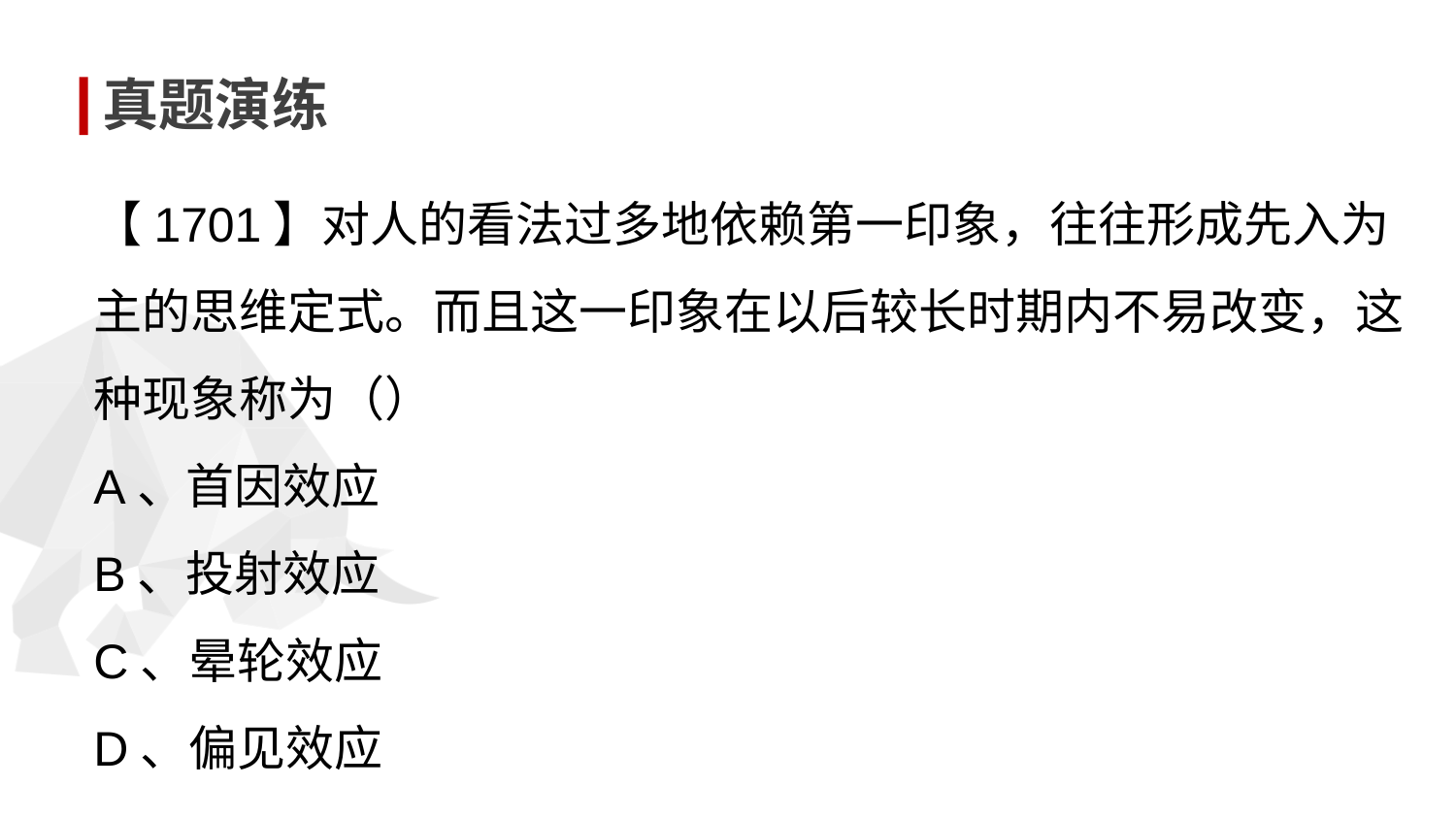

真题演练
【1701】对人的看法过多地依赖第一印象，往往形成先入为主的思维定式。而且这一印象在以后较长时期内不易改变，这种现象称为（）
A、首因效应
B、投射效应
C、晕轮效应
D、偏见效应